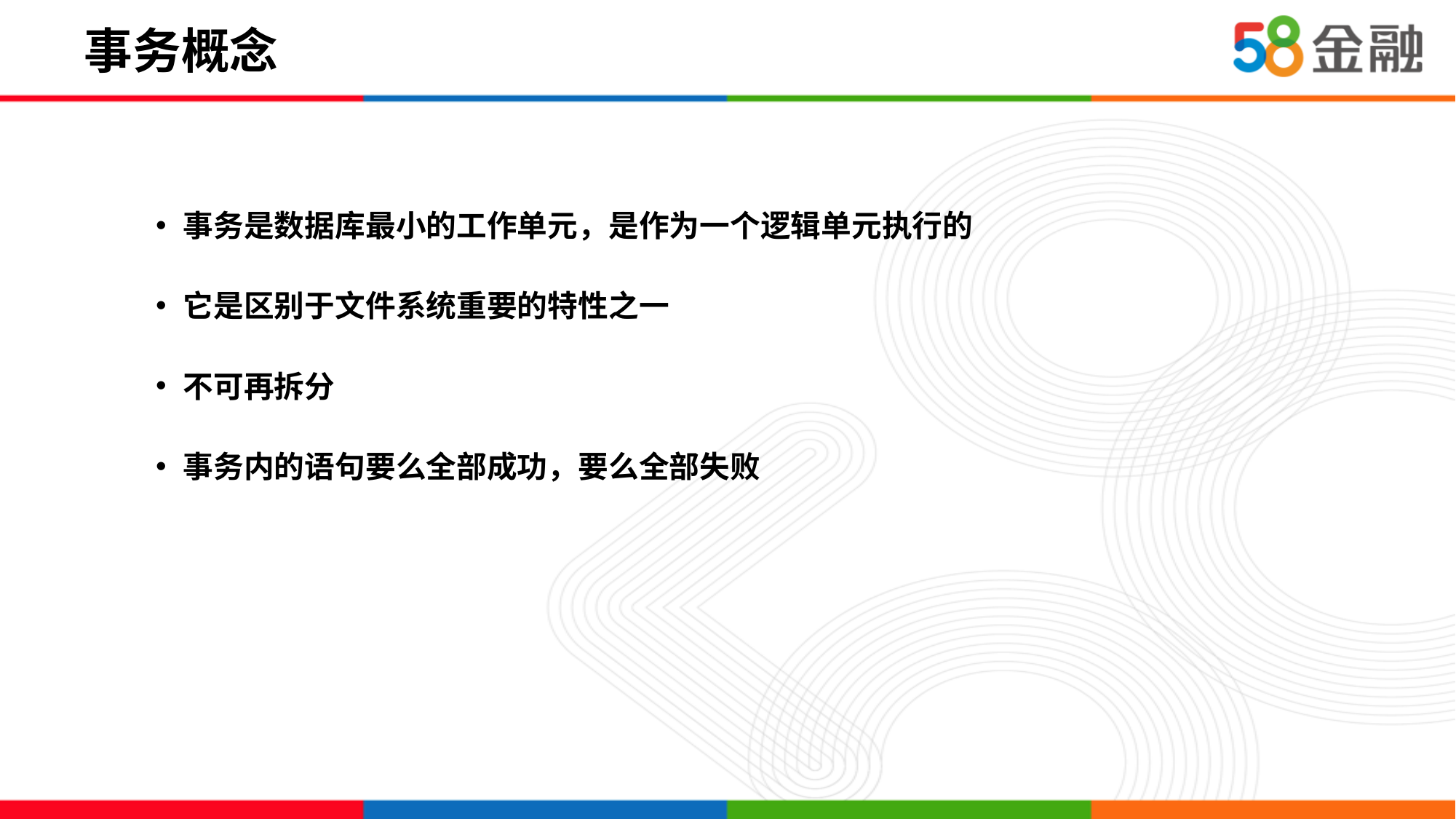

# 事务概念
事务是数据库最小的工作单元，是作为一个逻辑单元执行的
它是区别于文件系统重要的特性之一
不可再拆分
事务内的语句要么全部成功，要么全部失败